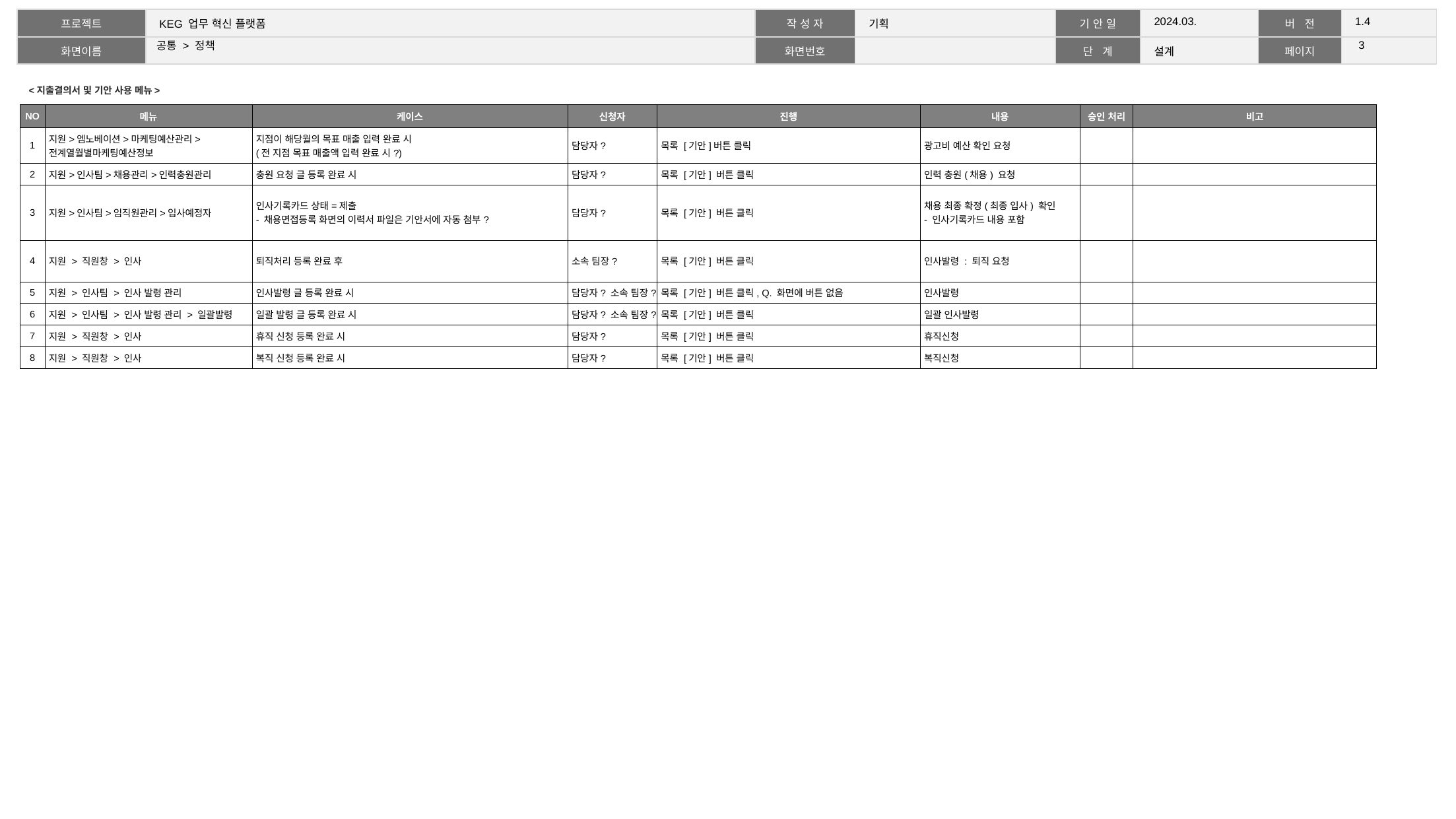

3

# 공통 > 정책
<지출결의서 및 기안 사용 메뉴>
| NO | 메뉴 | 케이스 | 신청자 | 진행 | 내용 | 승인 처리 | 비고 |
| --- | --- | --- | --- | --- | --- | --- | --- |
| 1 | 지원>엠노베이션>마케팅예산관리>전계열월별마케팅예산정보 | 지점이 해당월의 목표 매출 입력 완료 시 (전 지점 목표 매출액 입력 완료 시?) | 담당자? | 목록 [기안]버튼 클릭 | 광고비 예산 확인 요청 |  |  |
| 2 | 지원>인사팀>채용관리>인력충원관리 | 충원 요청 글 등록 완료 시 | 담당자? | 목록 [기안] 버튼 클릭 | 인력 충원(채용) 요청 |  |  |
| 3 | 지원>인사팀>임직원관리>입사예정자 | 인사기록카드 상태=제출 - 채용면접등록 화면의 이력서 파일은 기안서에 자동 첨부? | 담당자? | 목록 [기안] 버튼 클릭 | 채용 최종 확정(최종 입사) 확인 - 인사기록카드 내용 포함 |  |  |
| 4 | 지원 > 직원창 > 인사 | 퇴직처리 등록 완료 후 | 소속 팀장? | 목록 [기안] 버튼 클릭 | 인사발령 : 퇴직 요청 |  |  |
| 5 | 지원 > 인사팀 > 인사 발령 관리 | 인사발령 글 등록 완료 시 | 담당자? 소속 팀장? | 목록 [기안] 버튼 클릭, Q. 화면에 버튼 없음 | 인사발령 |  |  |
| 6 | 지원 > 인사팀 > 인사 발령 관리 > 일괄발령 | 일괄 발령 글 등록 완료 시 | 담당자? 소속 팀장? | 목록 [기안] 버튼 클릭 | 일괄 인사발령 |  |  |
| 7 | 지원 > 직원창 > 인사 | 휴직 신청 등록 완료 시 | 담당자? | 목록 [기안] 버튼 클릭 | 휴직신청 |  |  |
| 8 | 지원 > 직원창 > 인사 | 복직 신청 등록 완료 시 | 담당자? | 목록 [기안] 버튼 클릭 | 복직신청 |  |  |